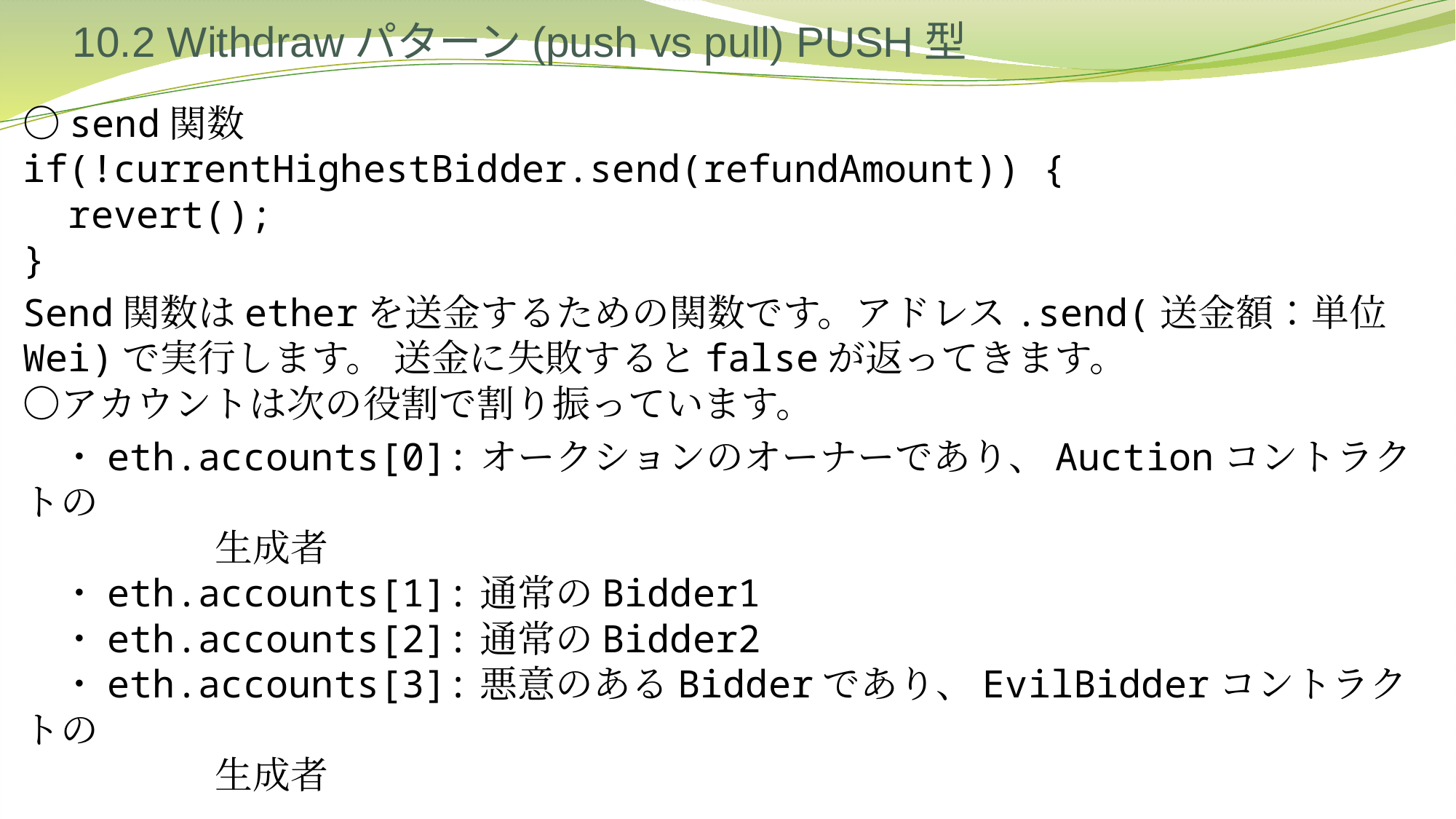

# 10.2 Withdrawパターン(push vs pull) PUSH型

〇send関数
if(!currentHighestBidder.send(refundAmount)) {
  revert();
}
Send関数はetherを送金するための関数です。アドレス.send(送金額：単位Wei)で実行します。 送金に失敗するとfalseが返ってきます。
〇アカウントは次の役割で割り振っています。
　・eth.accounts[0]:オークションのオーナーであり、Auctionコントラクトの
                    生成者
　・eth.accounts[1]:通常のBidder1
　・eth.accounts[2]:通常のBidder2
　・eth.accounts[3]:悪意のあるBidderであり、EvilBidderコントラクトの
                    生成者